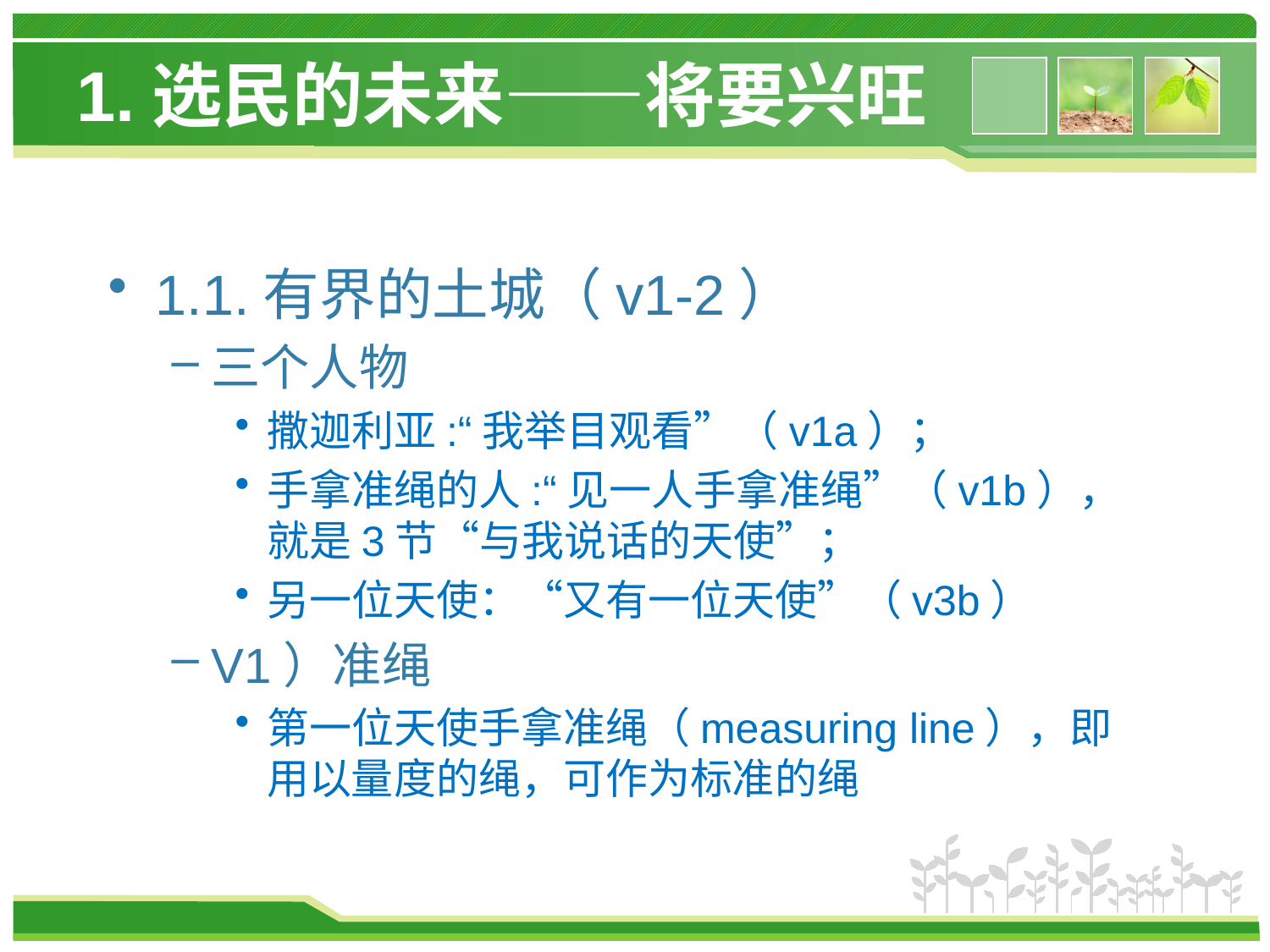

# 1.选民的未来——将要兴旺
1.1.有界的土城（v1-2）
三个人物
撒迦利亚:“我举目观看”（v1a）；
手拿准绳的人:“见一人手拿准绳”（v1b），就是3节“与我说话的天使”；
另一位天使：“又有一位天使”（v3b）
V1）准绳
第一位天使手拿准绳（measuring line），即用以量度的绳，可作为标准的绳